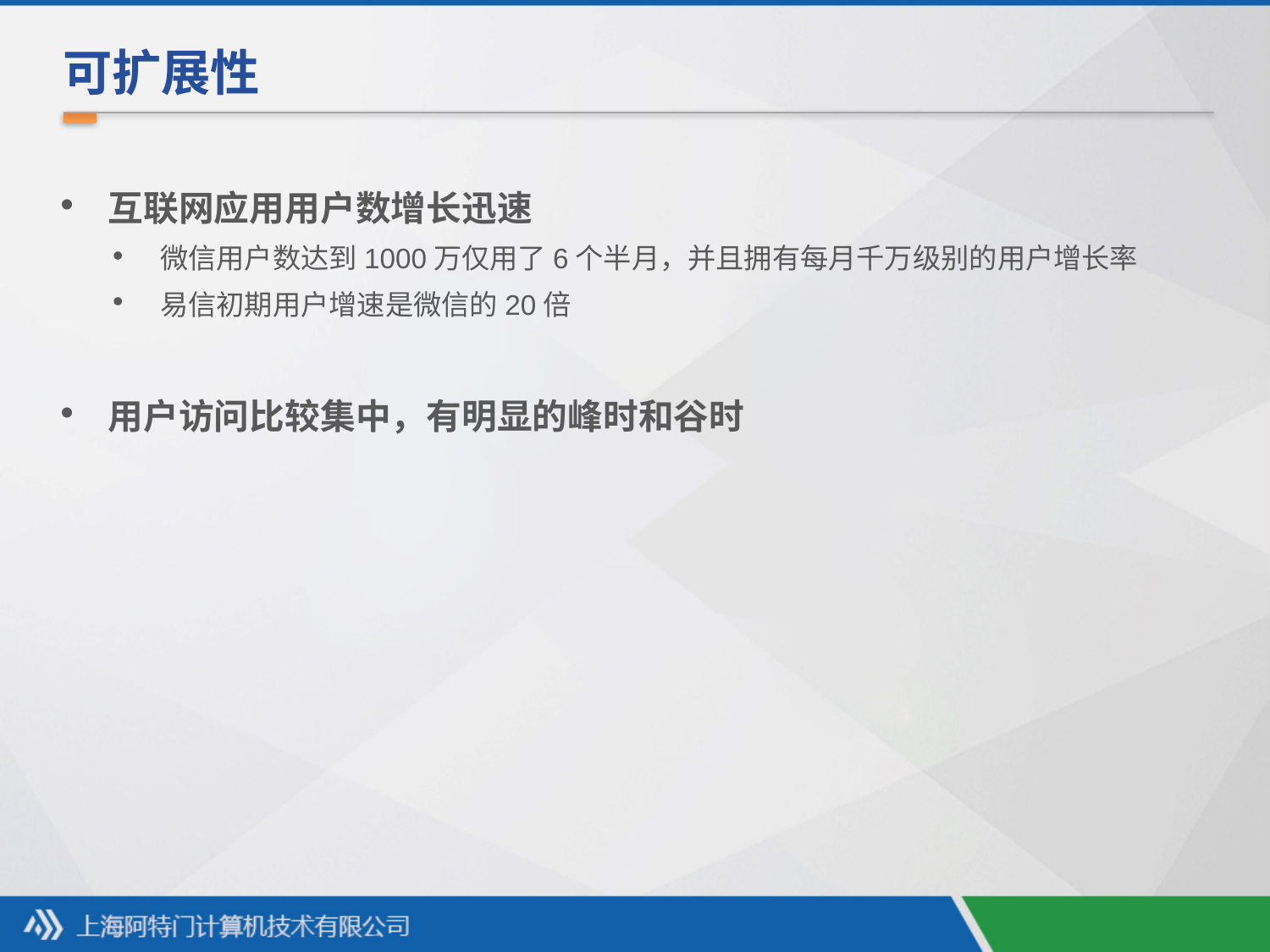

可扩展性

互联网应用用户数增长迅速
微信用户数达到1000万仅用了6个半月，并且拥有每月千万级别的用户增长率
易信初期用户增速是微信的20倍

用户访问比较集中，有明显的峰时和谷时